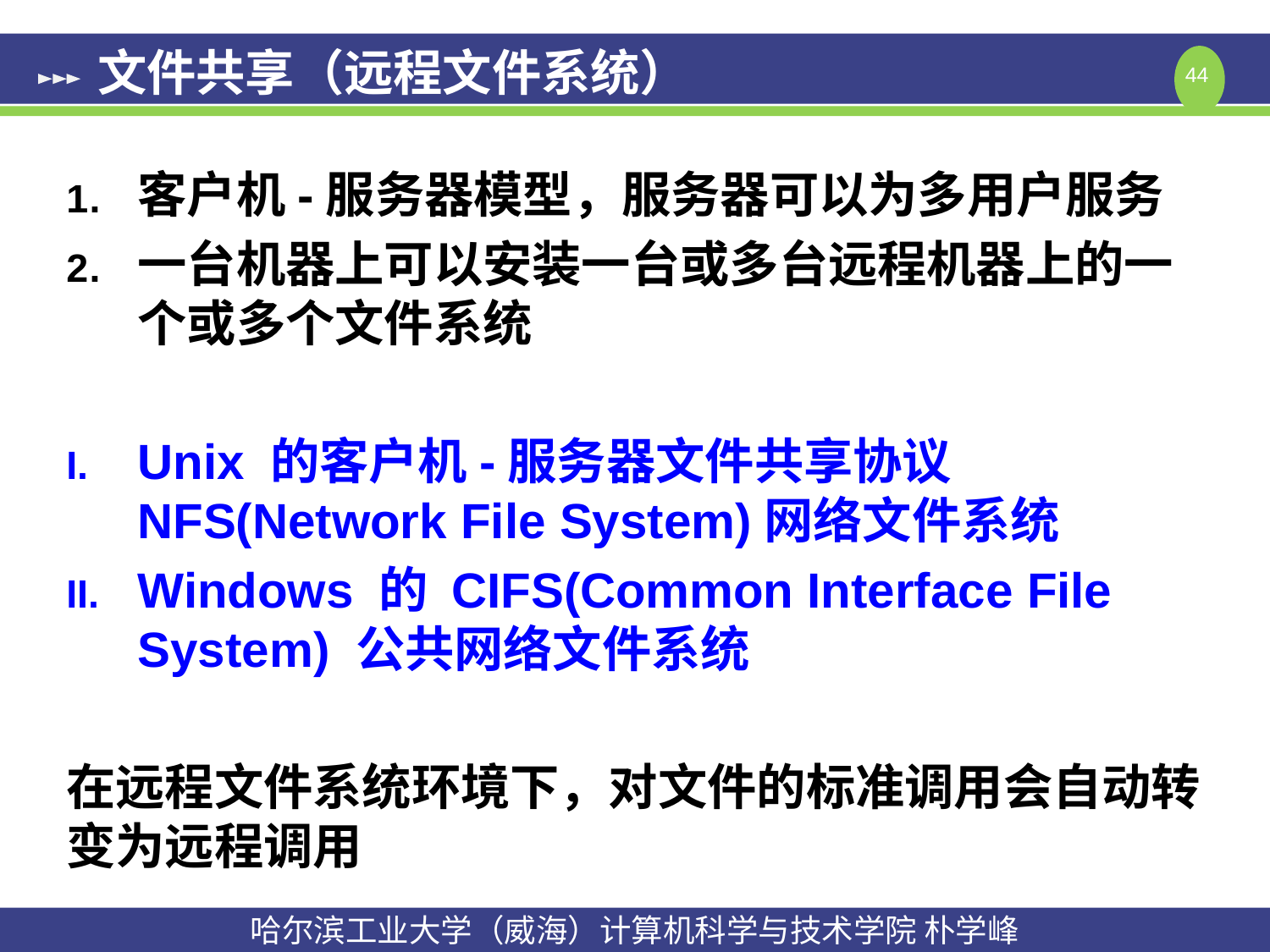

# 文件共享（远程文件系统）
客户机-服务器模型，服务器可以为多用户服务
一台机器上可以安装一台或多台远程机器上的一个或多个文件系统

Unix 的客户机-服务器文件共享协议 NFS(Network File System)网络文件系统
Windows 的 CIFS(Common Interface File System) 公共网络文件系统

在远程文件系统环境下，对文件的标准调用会自动转变为远程调用